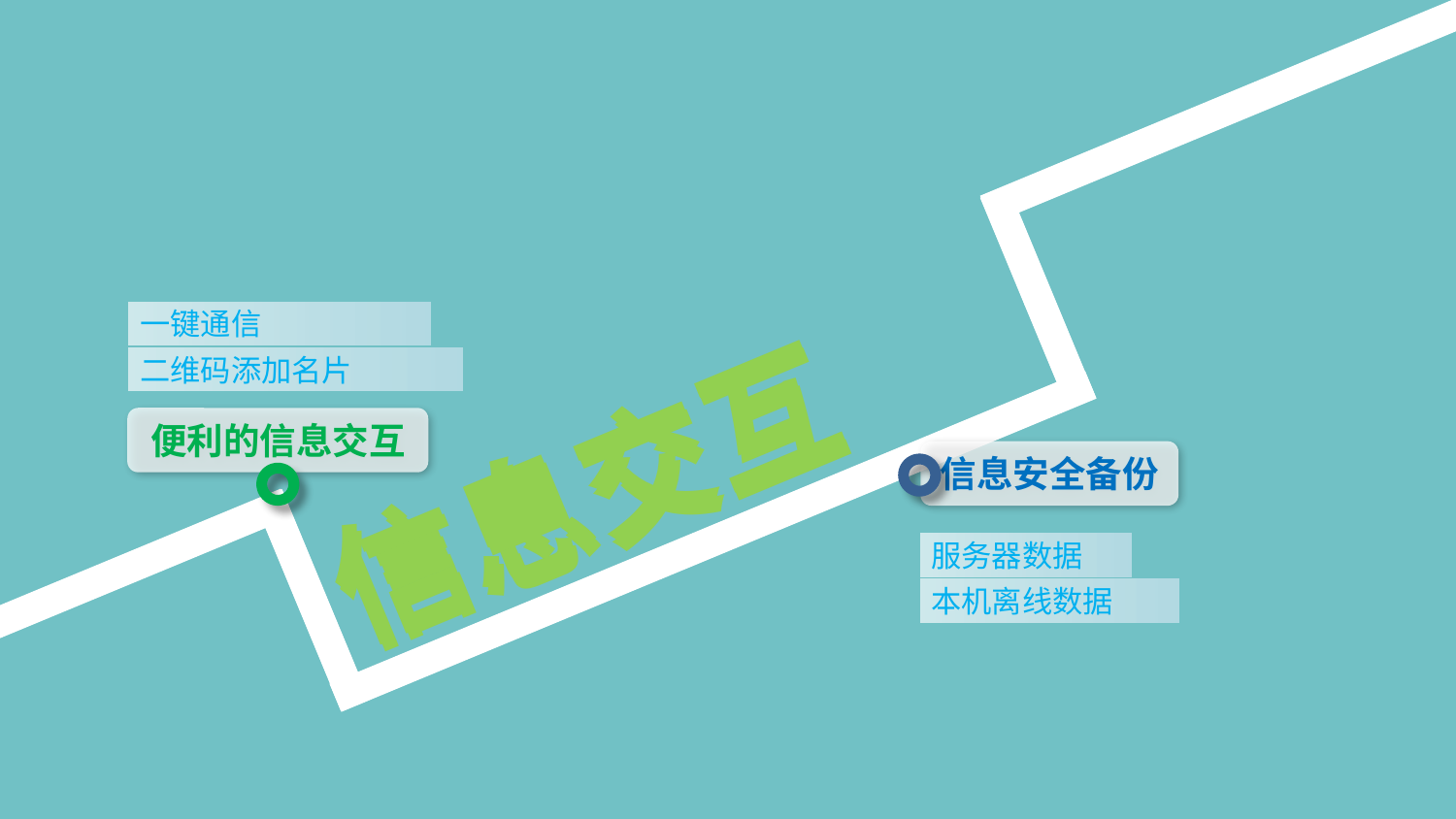

C
C
信息交互
C
C
C
C
C
一键通信
二维码添加名片
信息交互
便利的信息交互
信息安全备份

C
服务器数据
C
本机离线数据
C